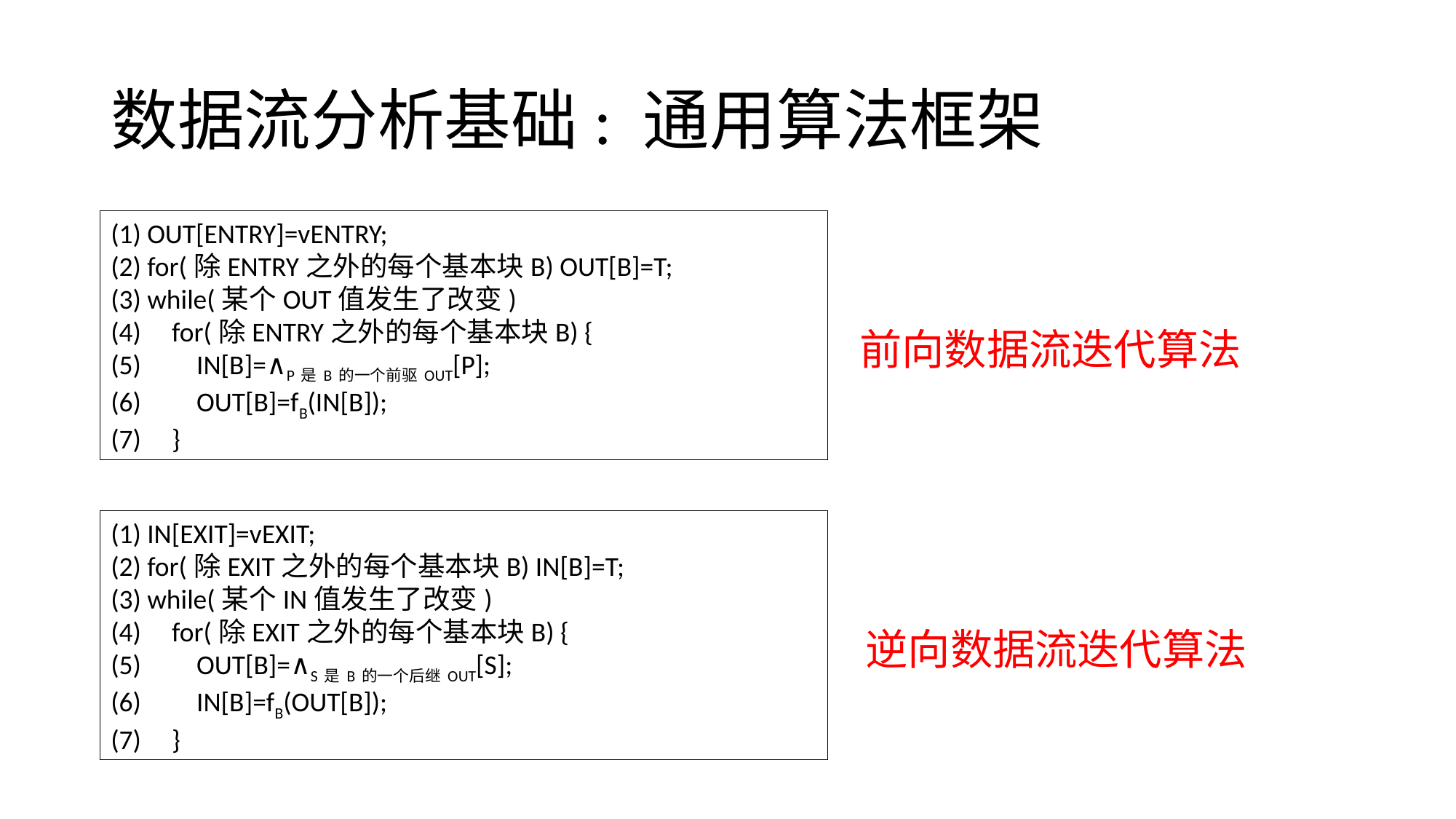

# 数据流分析基础: 通用算法框架
(1) OUT[ENTRY]=vENTRY;
(2) for(除ENTRY之外的每个基本块B) OUT[B]=T;
(3) while(某个OUT值发生了改变)
(4)     for(除ENTRY之外的每个基本块B) {
(5)         IN[B]=∧P是B的一个前驱OUT[P];
(6)         OUT[B]=fB(IN[B]);
(7)     }
前向数据流迭代算法
(1) IN[EXIT]=vEXIT;
(2) for(除EXIT之外的每个基本块B) IN[B]=T;
(3) while(某个IN值发生了改变)
(4)     for(除EXIT之外的每个基本块B) {
(5)         OUT[B]=∧S是B的一个后继OUT[S];
(6)         IN[B]=fB(OUT[B]);
(7)     }
逆向数据流迭代算法